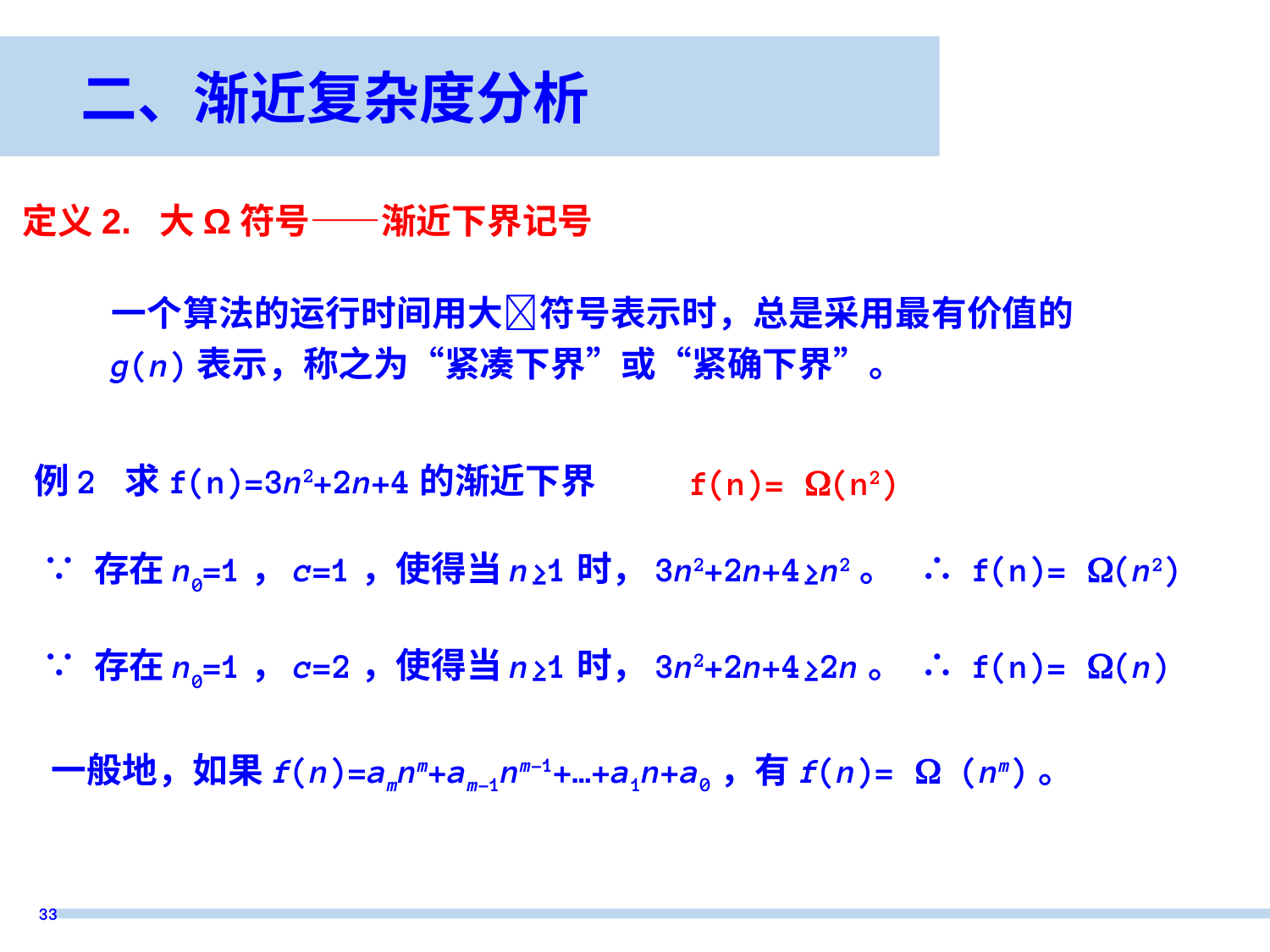

二、渐近复杂度分析
定义2.  大Ω符号——渐近下界记号
一个算法的运行时间用大Ω符号表示时，总是采用最有价值的g(n)表示，称之为“紧凑下界”或“紧确下界”。
例2 求f(n)=3n2+2n+4的渐近下界
 ∵ 存在n0=1，c=1，使得当n≥1时，3n2+2n+4≥n2。   ∴ f(n)= Ω(n2)
 ∵ 存在n0=1，c=2，使得当n≥1时，3n2+2n+4≥2n。  ∴ f(n)= Ω(n)
f(n)= Ω(n2)
一般地，如果f(n)=amnm+am-1nm-1+…+a1n+a0，有f(n)= Ω (nm)。
33